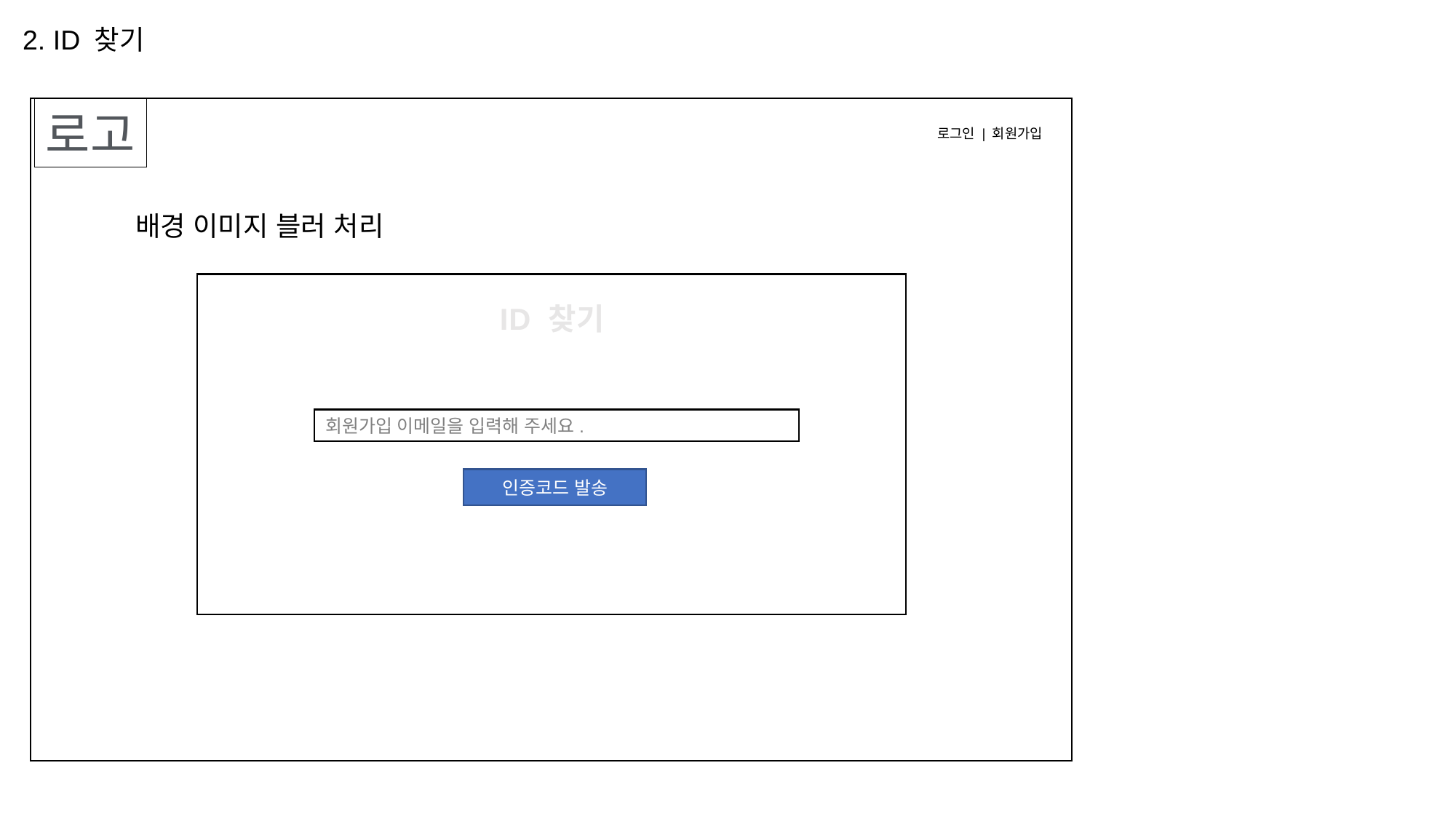

2. ID 찾기

로고
로그인 | 회원가입
배경 이미지 블러 처리

ID 찾기
회원가입 이메일을 입력해 주세요.
인증코드 발송